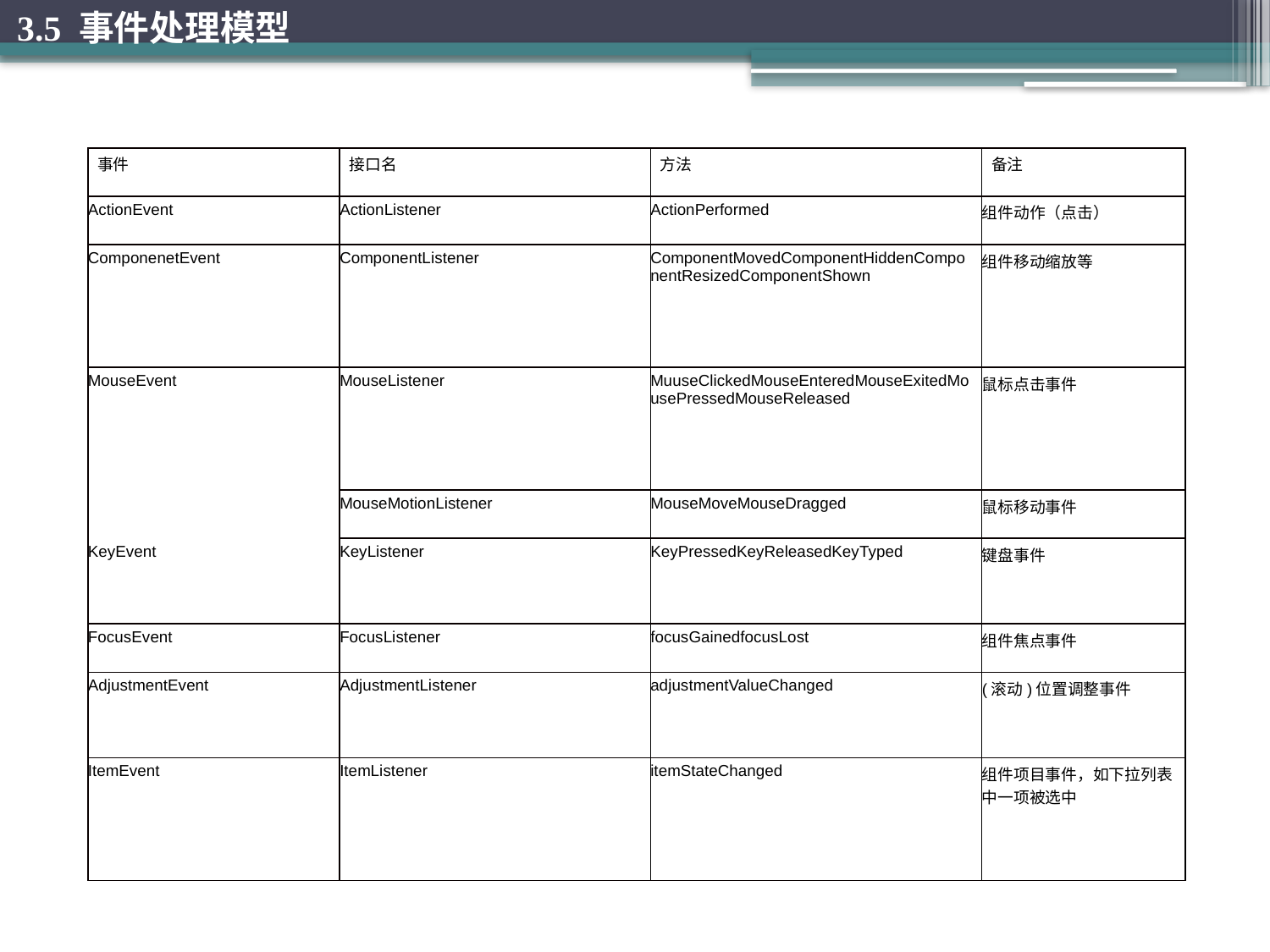

3.5 事件处理模型
| 事件 | 接口名 | 方法 | 备注 |
| --- | --- | --- | --- |
| ActionEvent | ActionListener | ActionPerformed | 组件动作（点击） |
| ComponenetEvent | ComponentListener | ComponentMovedComponentHiddenComponentResizedComponentShown | 组件移动缩放等 |
| MouseEvent | MouseListener | MuuseClickedMouseEnteredMouseExitedMousePressedMouseReleased | 鼠标点击事件 |
|  | MouseMotionListener | MouseMoveMouseDragged | 鼠标移动事件 |
| KeyEvent | KeyListener | KeyPressedKeyReleasedKeyTyped | 键盘事件 |
| FocusEvent | FocusListener | focusGainedfocusLost | 组件焦点事件 |
| AdjustmentEvent | AdjustmentListener | adjustmentValueChanged | (滚动)位置调整事件 |
| ItemEvent | ItemListener | itemStateChanged | 组件项目事件，如下拉列表中一项被选中 |